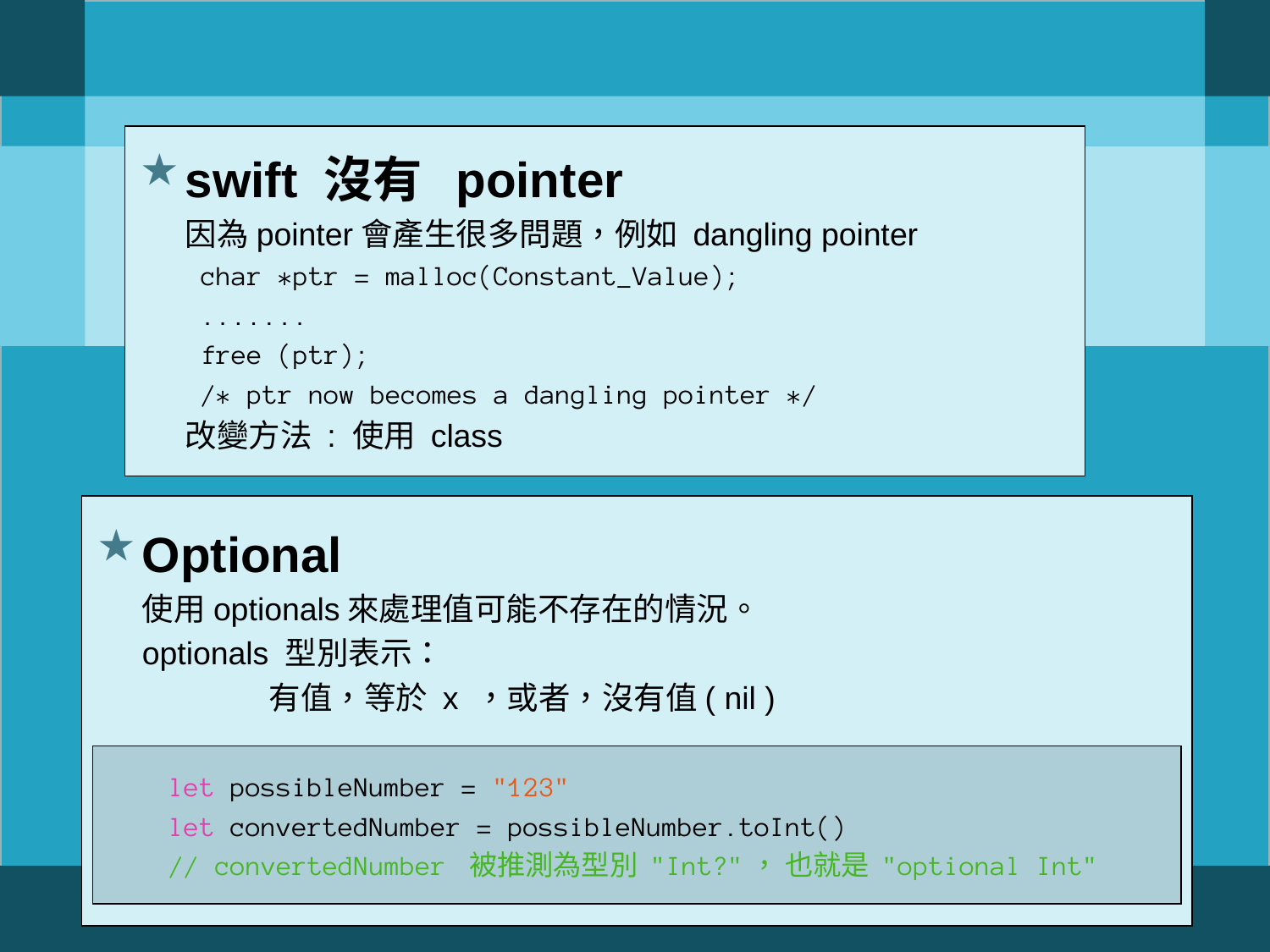

swift 沒有  pointer
	因為pointer會產生很多問題，例如 dangling pointer
char *ptr = malloc(Constant_Value);
.......
free (ptr);
/* ptr now becomes a dangling pointer */
	改變方法 : 使用 class
Optional
	使用optionals來處理值可能不存在的情況。
	optionals 型別表示：
		有值，等於 x ，或者，沒有值( nil )

let possibleNumber = "123"
let convertedNumber = possibleNumber.toInt()
// convertedNumber 被推測為型別 "Int?"， 也就是 "optional Int"